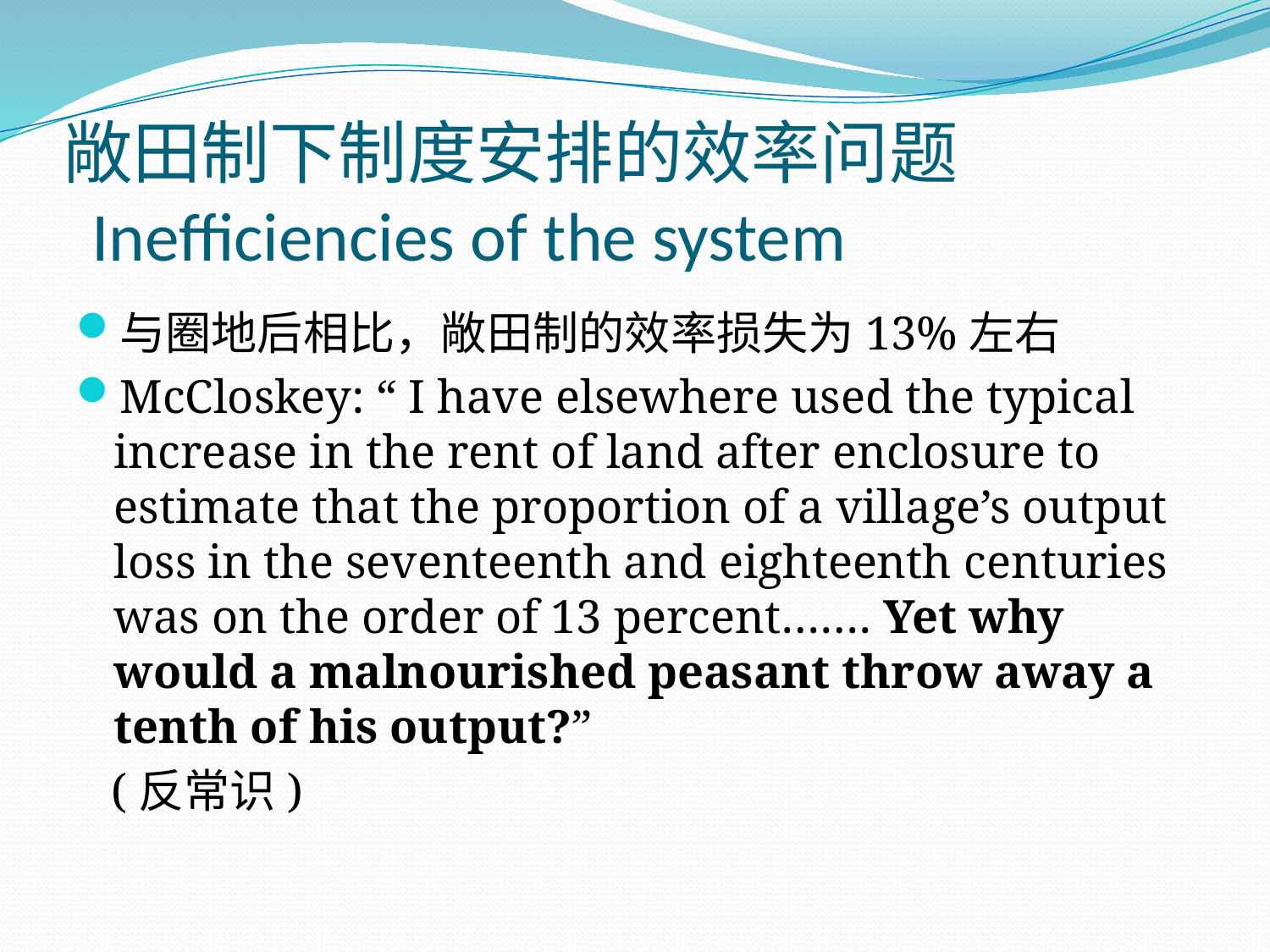

# 敞田制下制度安排的效率问题 Inefficiencies of the system
与圈地后相比，敞田制的效率损失为13%左右
McCloskey: “ I have elsewhere used the typical increase in the rent of land after enclosure to estimate that the proportion of a village’s output loss in the seventeenth and eighteenth centuries was on the order of 13 percent……. Yet why would a malnourished peasant throw away a tenth of his output?”
   (反常识)